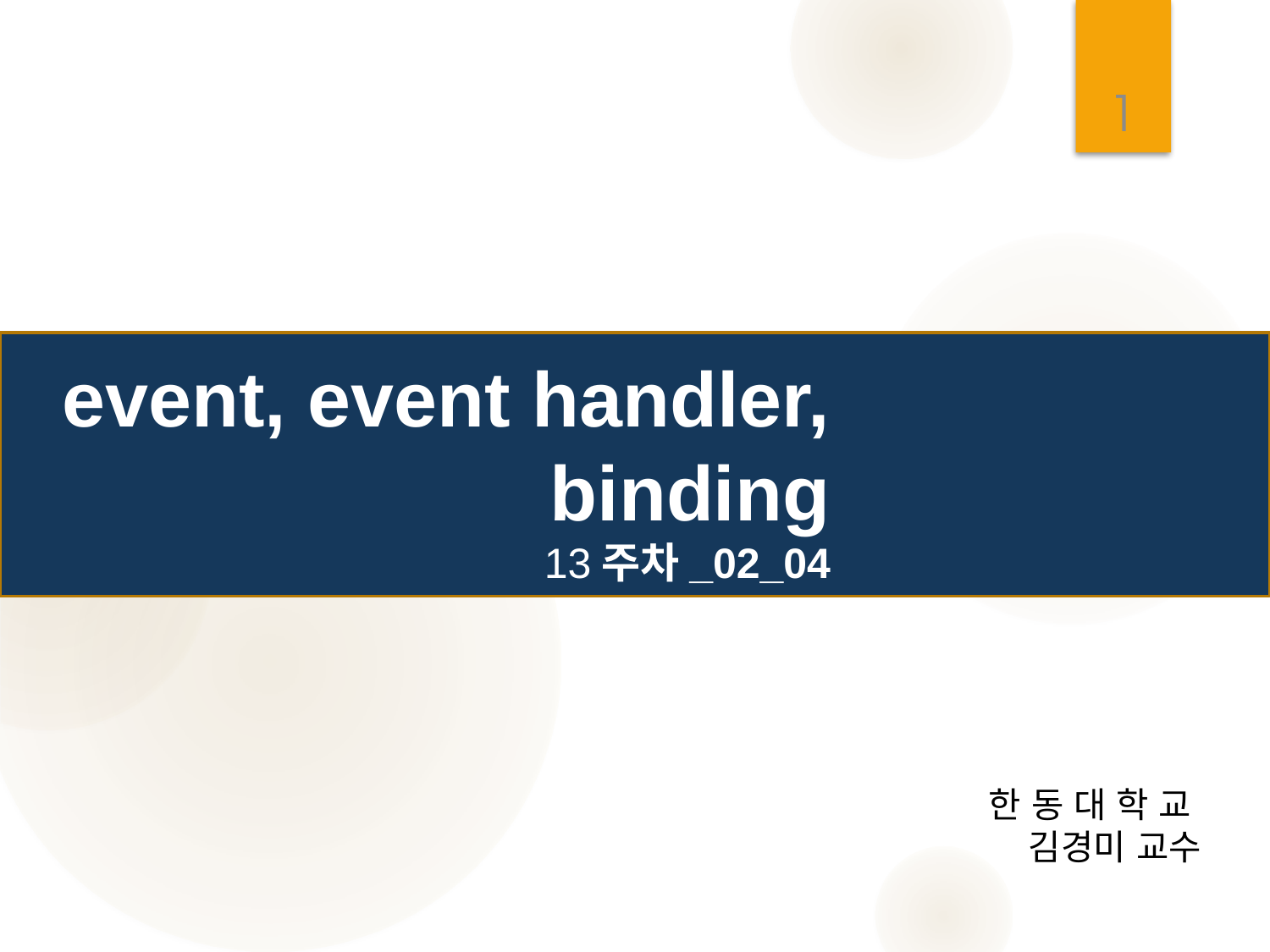

1

# event, event handler, binding 13주차_02_04
한 동 대 학 교
김경미 교수